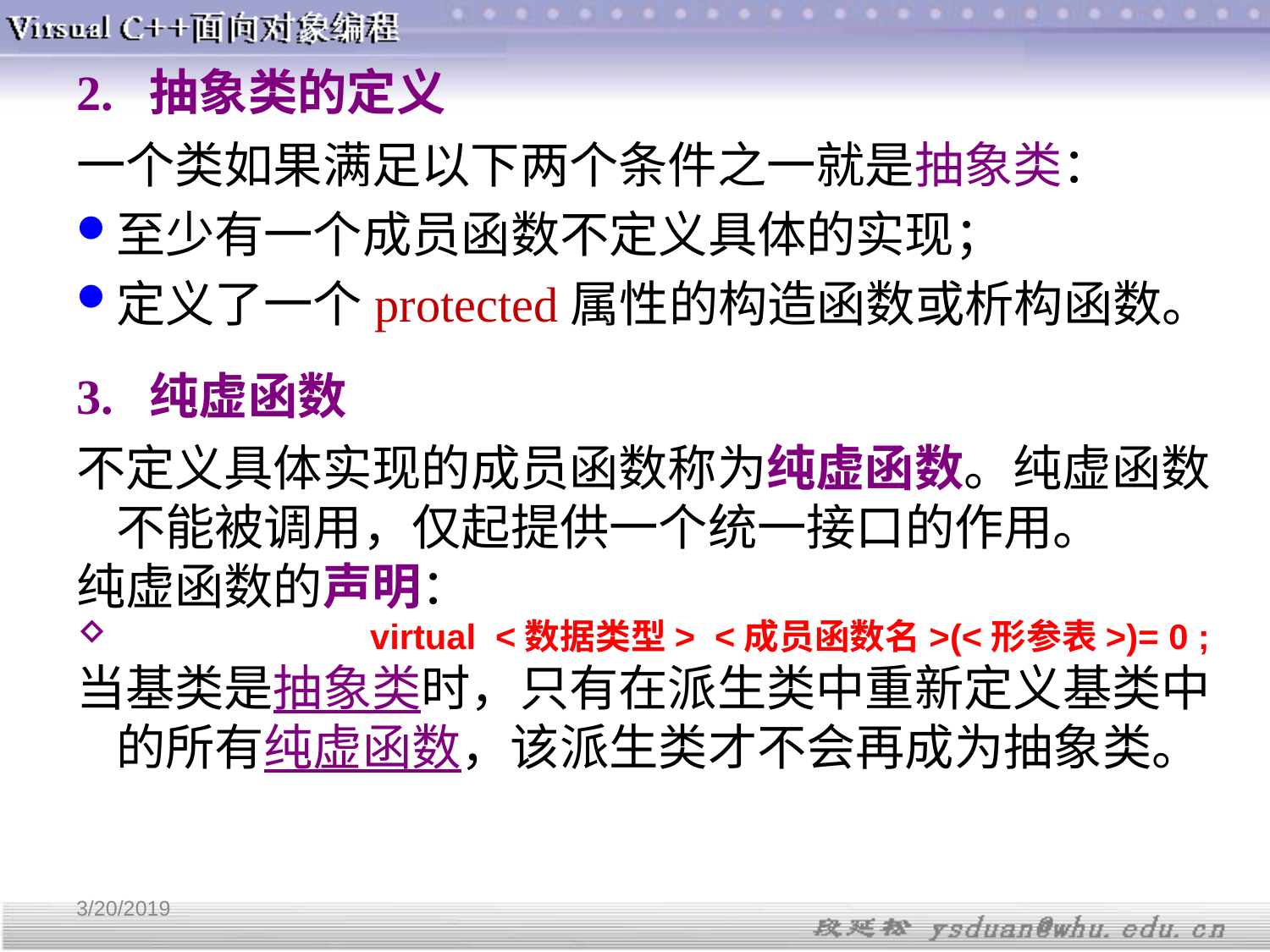

2.  抽象类的定义
一个类如果满足以下两个条件之一就是抽象类：
至少有一个成员函数不定义具体的实现；
定义了一个protected属性的构造函数或析构函数。
3.  纯虚函数
不定义具体实现的成员函数称为纯虚函数。纯虚函数不能被调用，仅起提供一个统一接口的作用。
纯虚函数的声明：
		virtual  <数据类型>  <成员函数名>(<形参表>)= 0 ;
当基类是抽象类时，只有在派生类中重新定义基类中的所有纯虚函数，该派生类才不会再成为抽象类。
3/20/2019